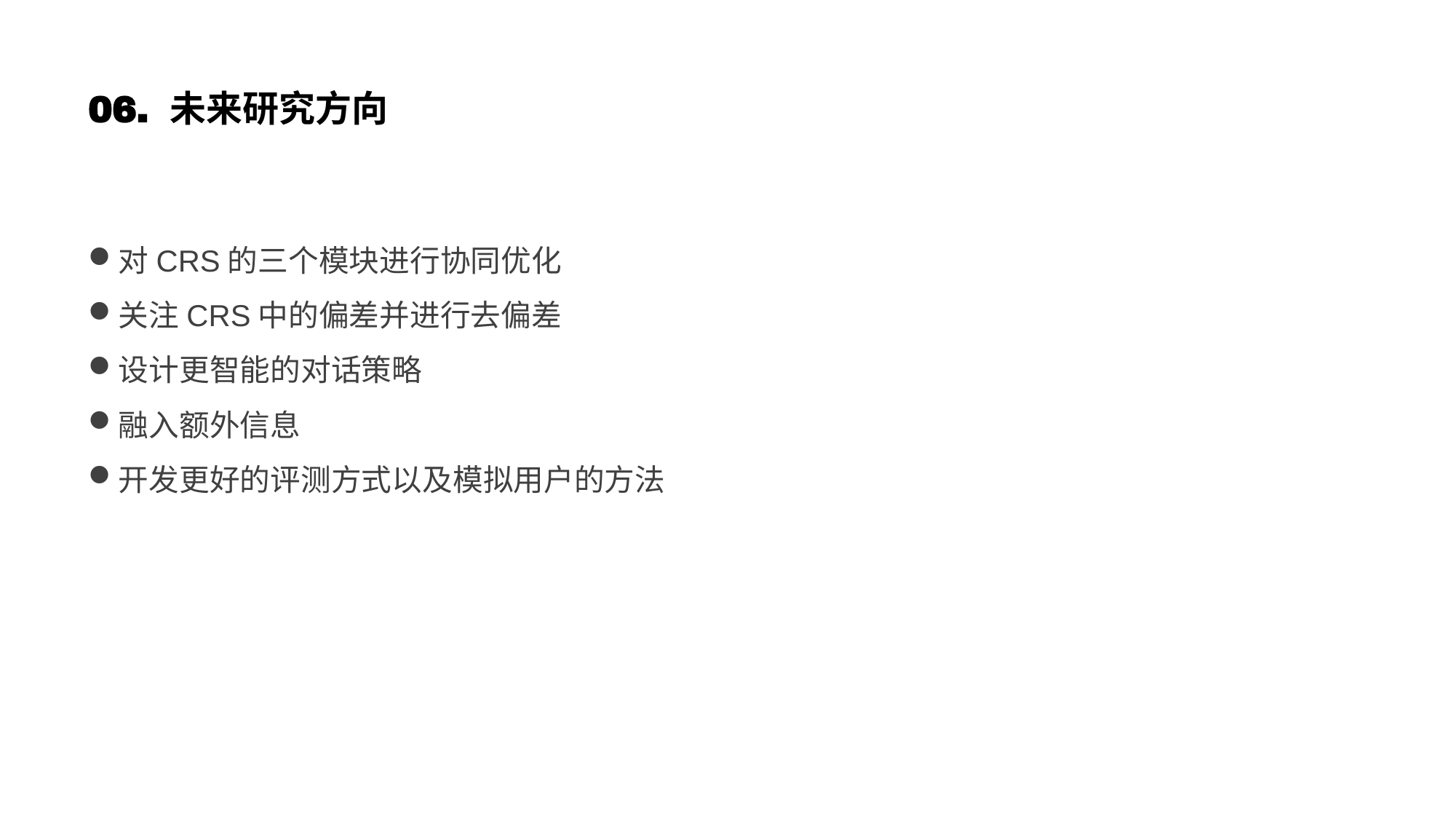

# 06. 未来研究方向
对CRS的三个模块进行协同优化
关注CRS中的偏差并进行去偏差
设计更智能的对话策略
融入额外信息
开发更好的评测方式以及模拟用户的方法